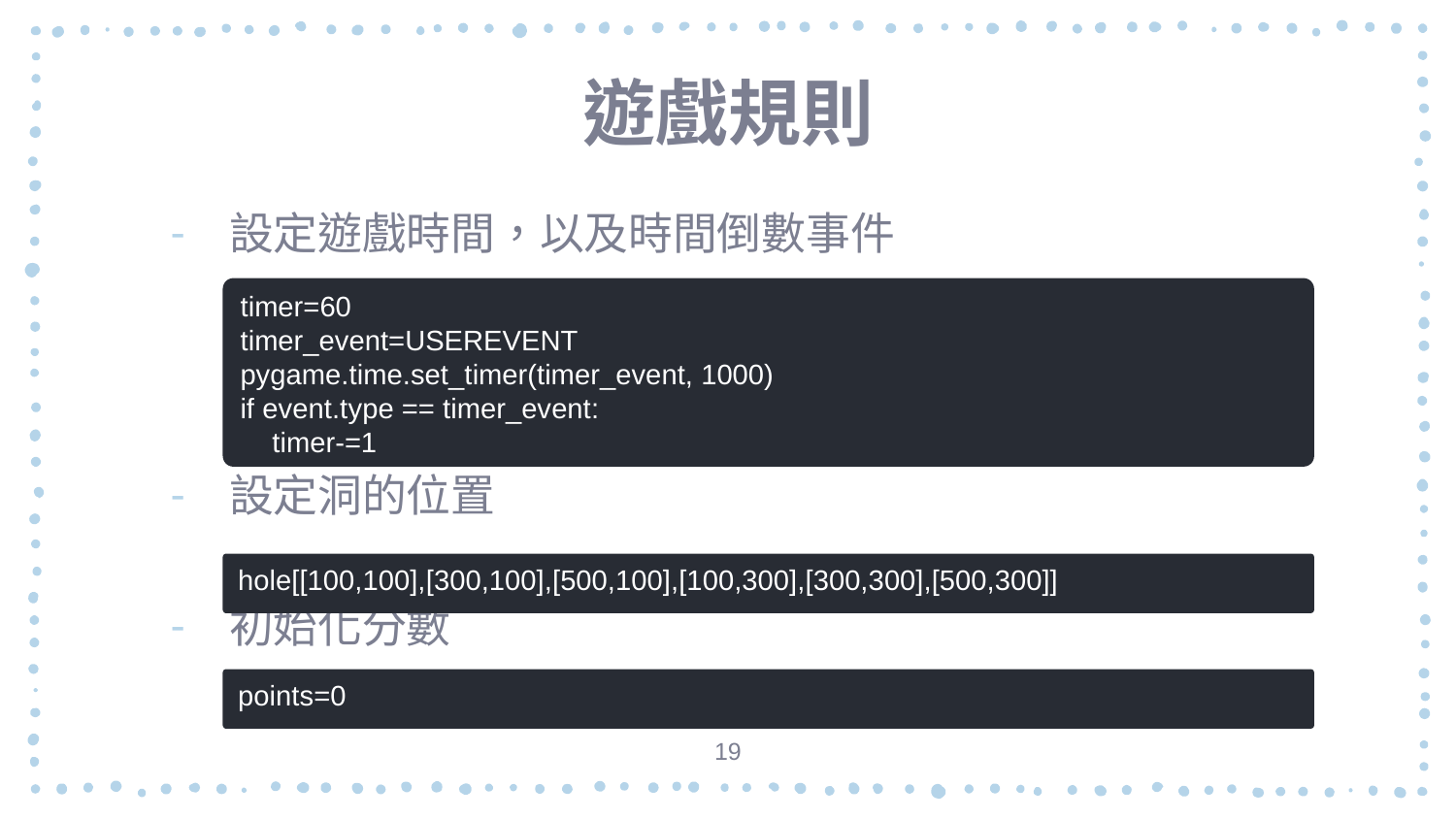

# 遊戲規則
設定遊戲時間，以及時間倒數事件

設定洞的位置

初始化分數

timer=60
timer_event=USEREVENT
pygame.time.set_timer(timer_event, 1000)
if event.type == timer_event:
    timer-=1
hole[[100,100],[300,100],[500,100],[100,300],[300,300],[500,300]]
points=0
19